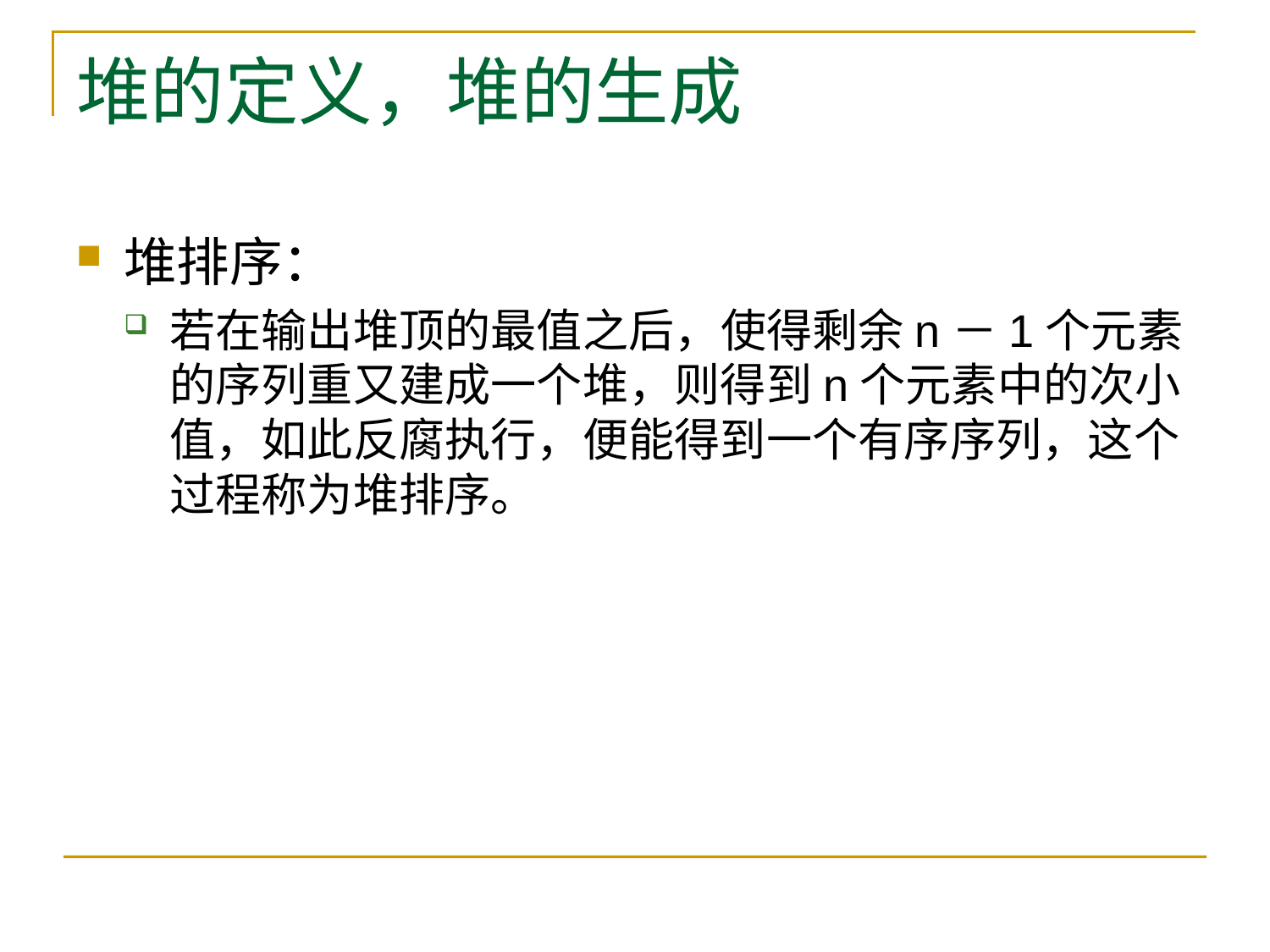

# 堆的定义，堆的生成
堆排序：
若在输出堆顶的最值之后，使得剩余n－1个元素的序列重又建成一个堆，则得到n个元素中的次小值，如此反腐执行，便能得到一个有序序列，这个过程称为堆排序。